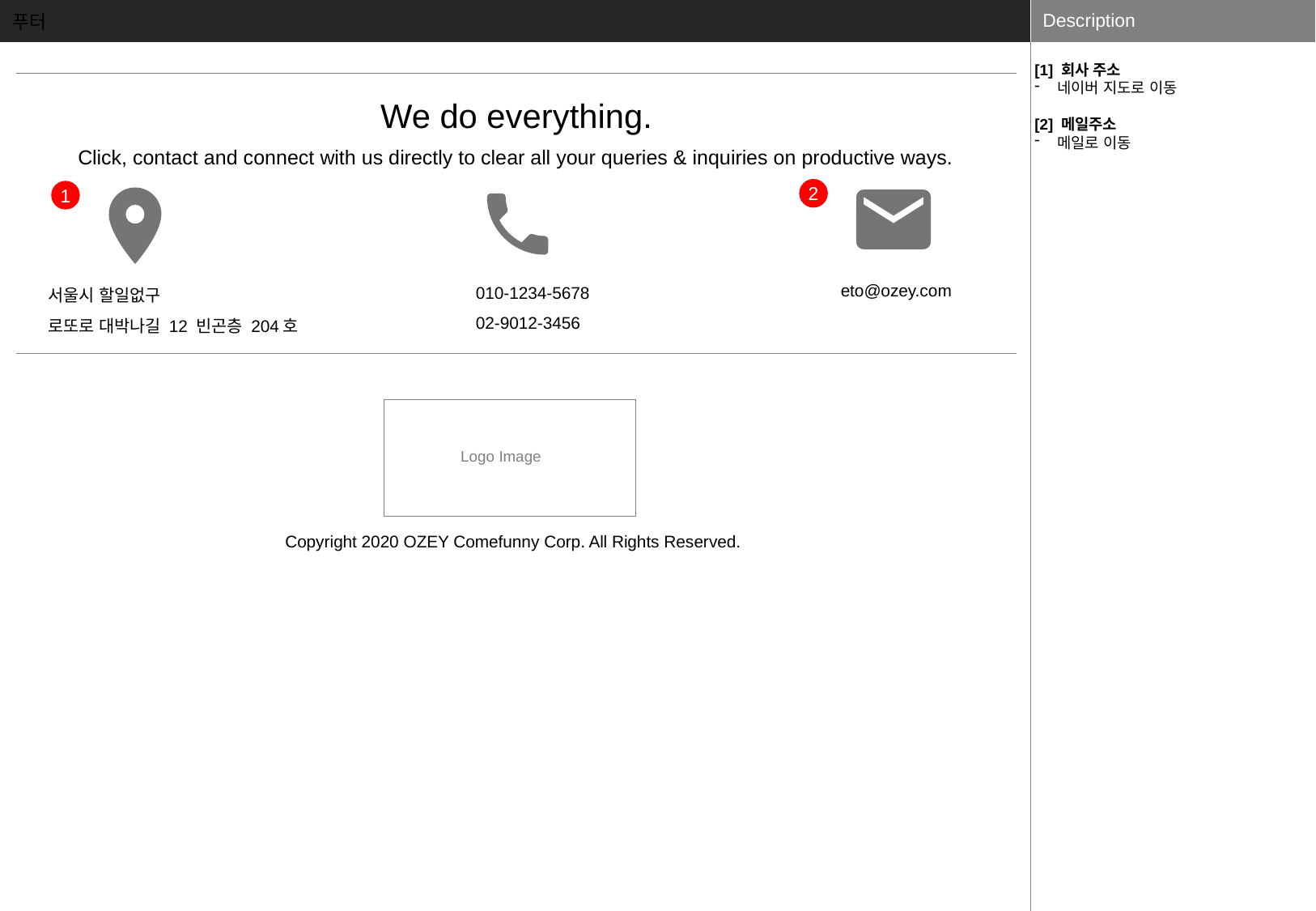

푸터

[1] 회사 주소
네이버 지도로 이동

[2] 메일주소
메일로 이동
| We do everything. Click, contact and connect with us directly to clear all your queries & inquiries on productive ways. |
| --- |
2
1

eto@ozey.com
010-1234-5678
02-9012-3456
서울시 할일없구
로또로 대박나길 12 빈곤층 204호
|  |
| --- |
Logo Image
Copyright 2020 OZEY Comefunny Corp. All Rights Reserved.